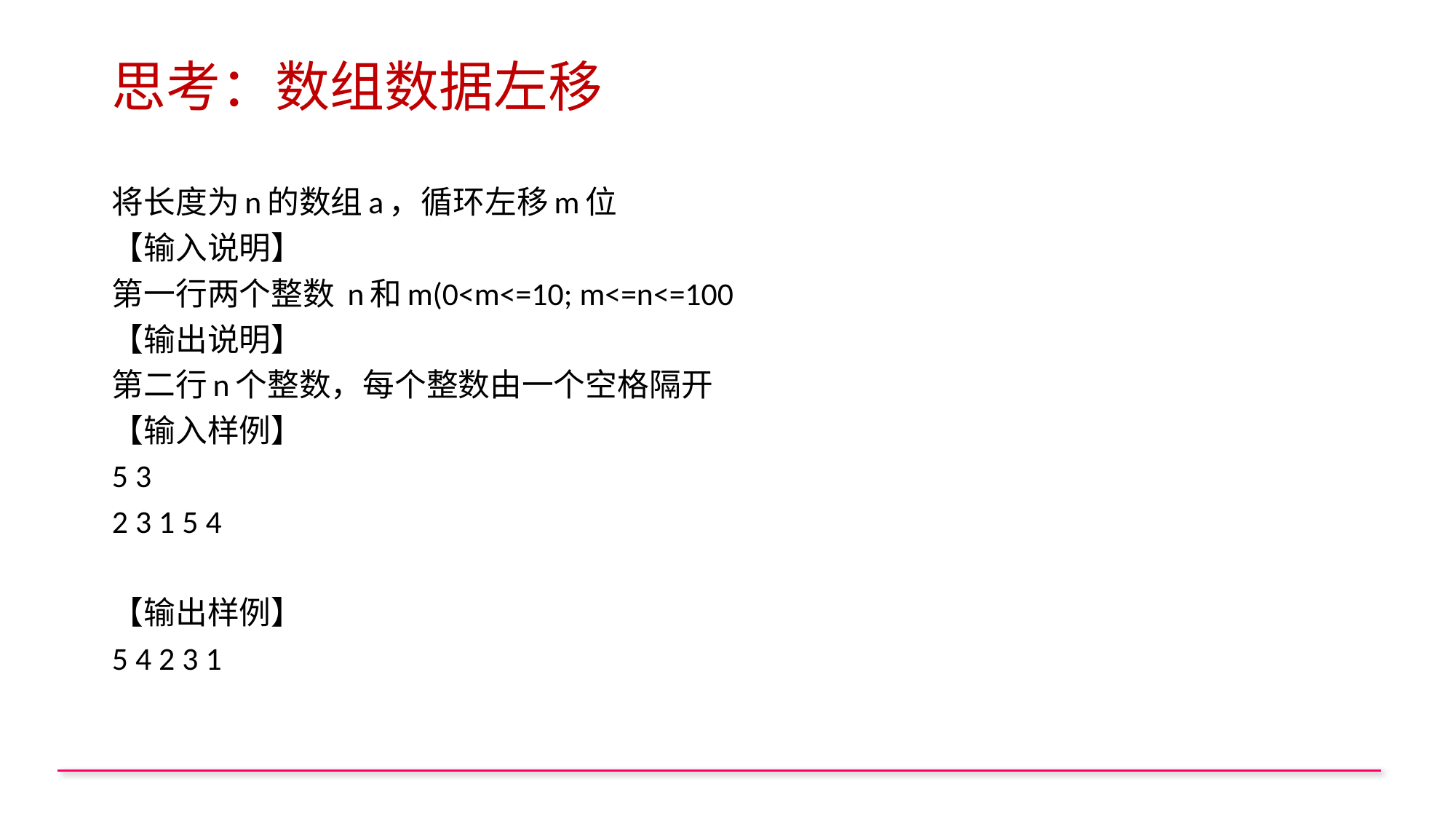

# 思考：数组数据左移
将长度为n的数组a，循环左移m位
【输入说明】
第一行两个整数 n和m(0<m<=10; m<=n<=100
【输出说明】
第二行n个整数，每个整数由一个空格隔开
【输入样例】
5 3
2 3 1 5 4

【输出样例】
5 4 2 3 1